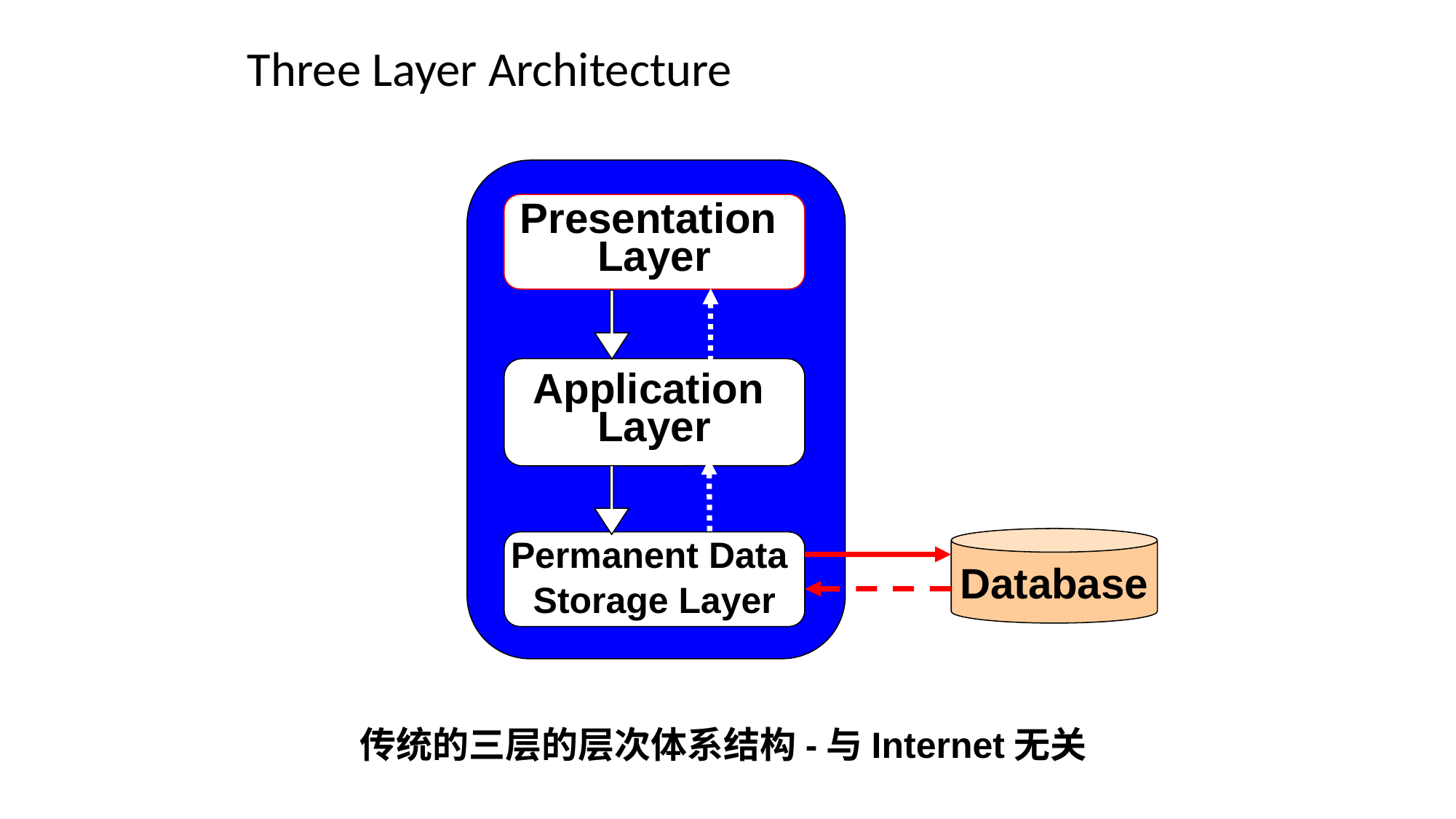

# Three Layer Architecture

Presentation
Layer

Application
Layer

Database
Permanent Data
Storage Layer

传统的三层的层次体系结构-与Internet无关